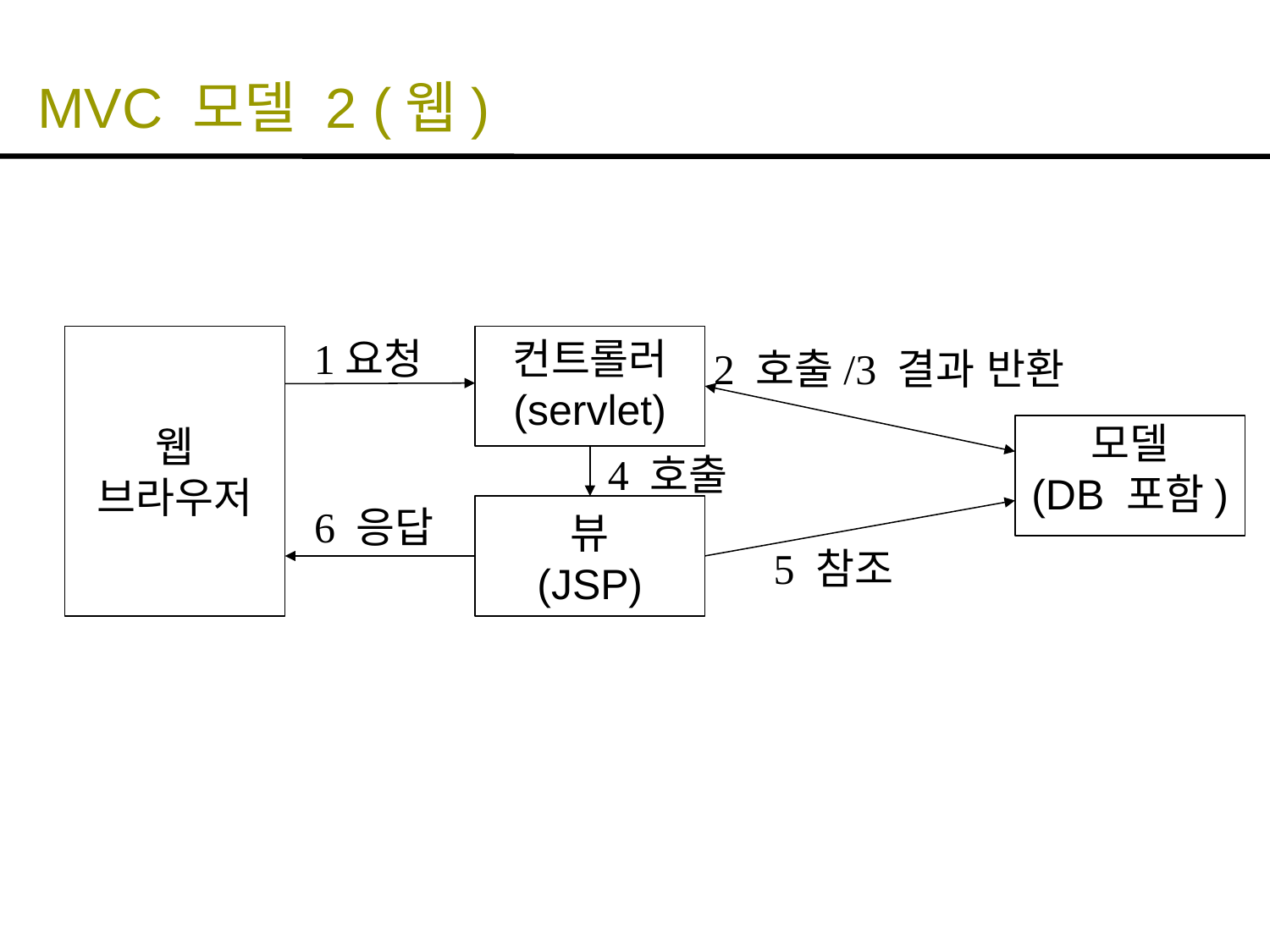

# MVC 모델 2 (웹)
웹 브라우저
1요청

컨트롤러
(servlet)
2 호출/3 결과 반환
모델
(DB 포함)

4 호출
6 응답

뷰
(JSP)
5 참조